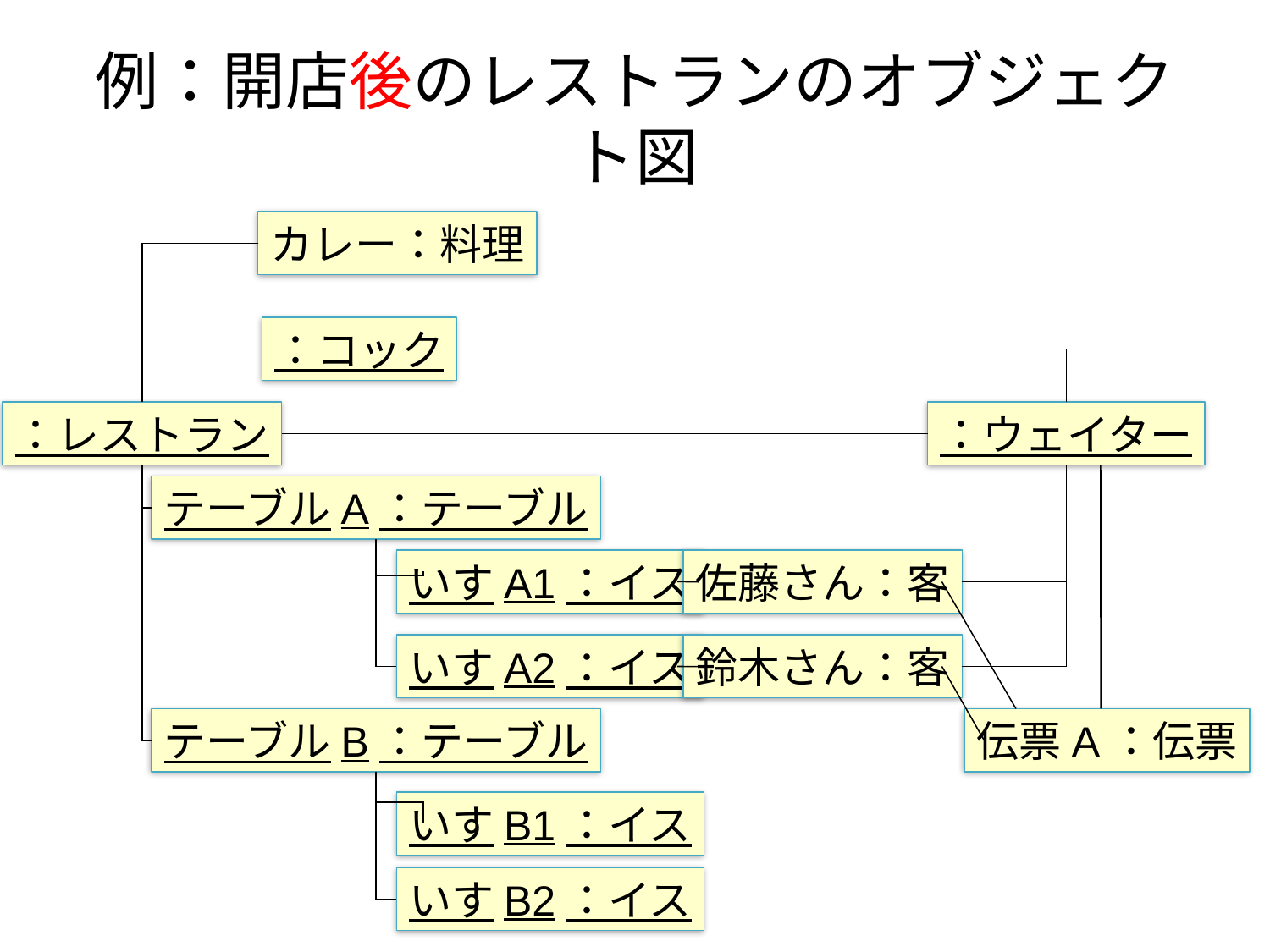

# 例：開店後のレストランのオブジェクト図
カレー：料理
：コック
：レストラン
：ウェイター

テーブルA：テーブル
いすA1：イス
佐藤さん：客

いすA2：イス
鈴木さん：客

テーブルB：テーブル
伝票A：伝票
いすB1：イス
いすB2：イス